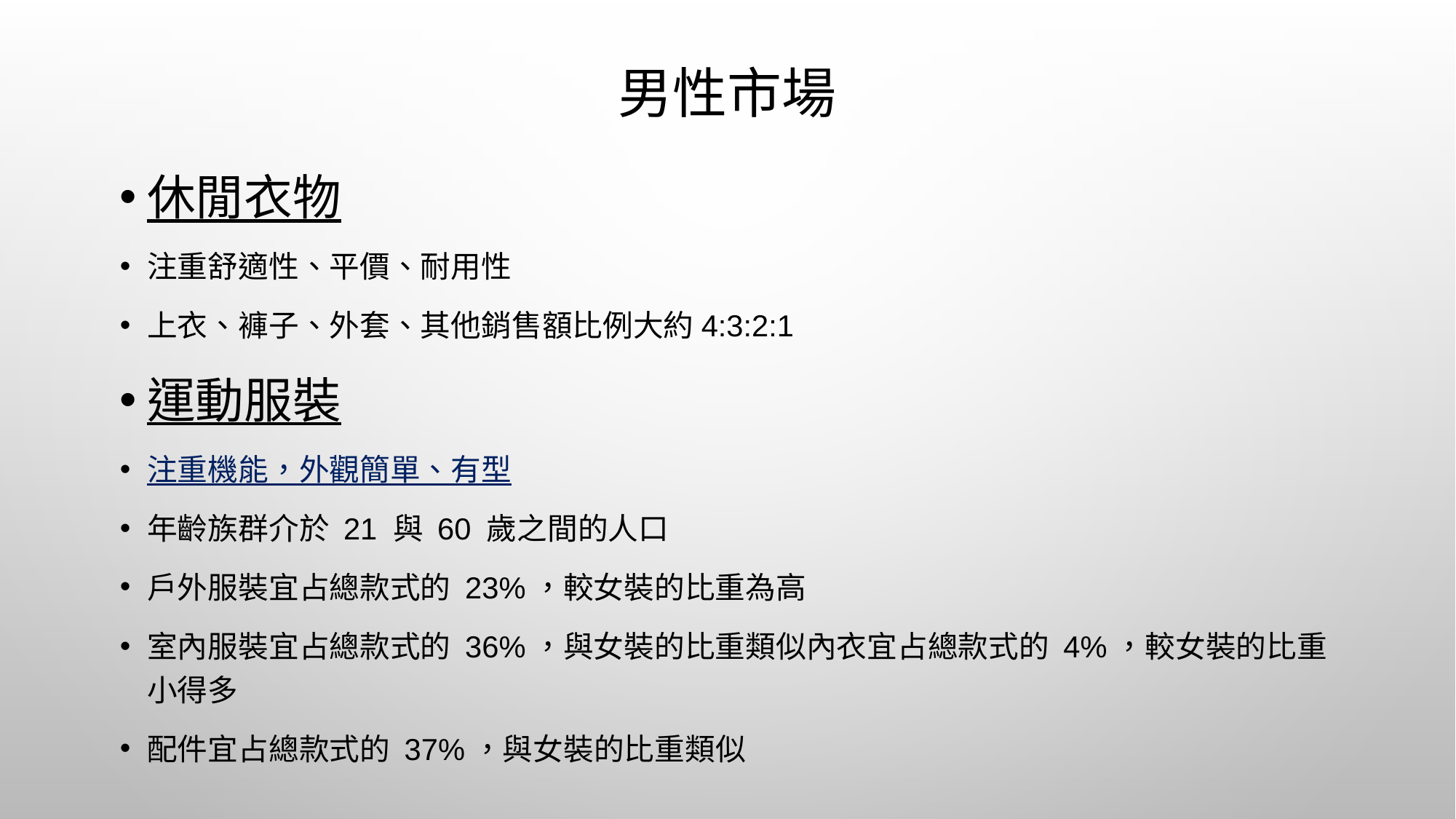

# 男性市場
休閒衣物
注重舒適性、平價、耐用性
上衣、褲子、外套、其他銷售額比例大約4:3:2:1
運動服裝
注重機能，外觀簡單、有型
年齡族群介於 21 與 60 歲之間的人口
戶外服裝宜占總款式的 23%，較女裝的比重為高
室內服裝宜占總款式的 36%，與女裝的比重類似內衣宜占總款式的 4%，較女裝的比重小得多
配件宜占總款式的 37%，與女裝的比重類似